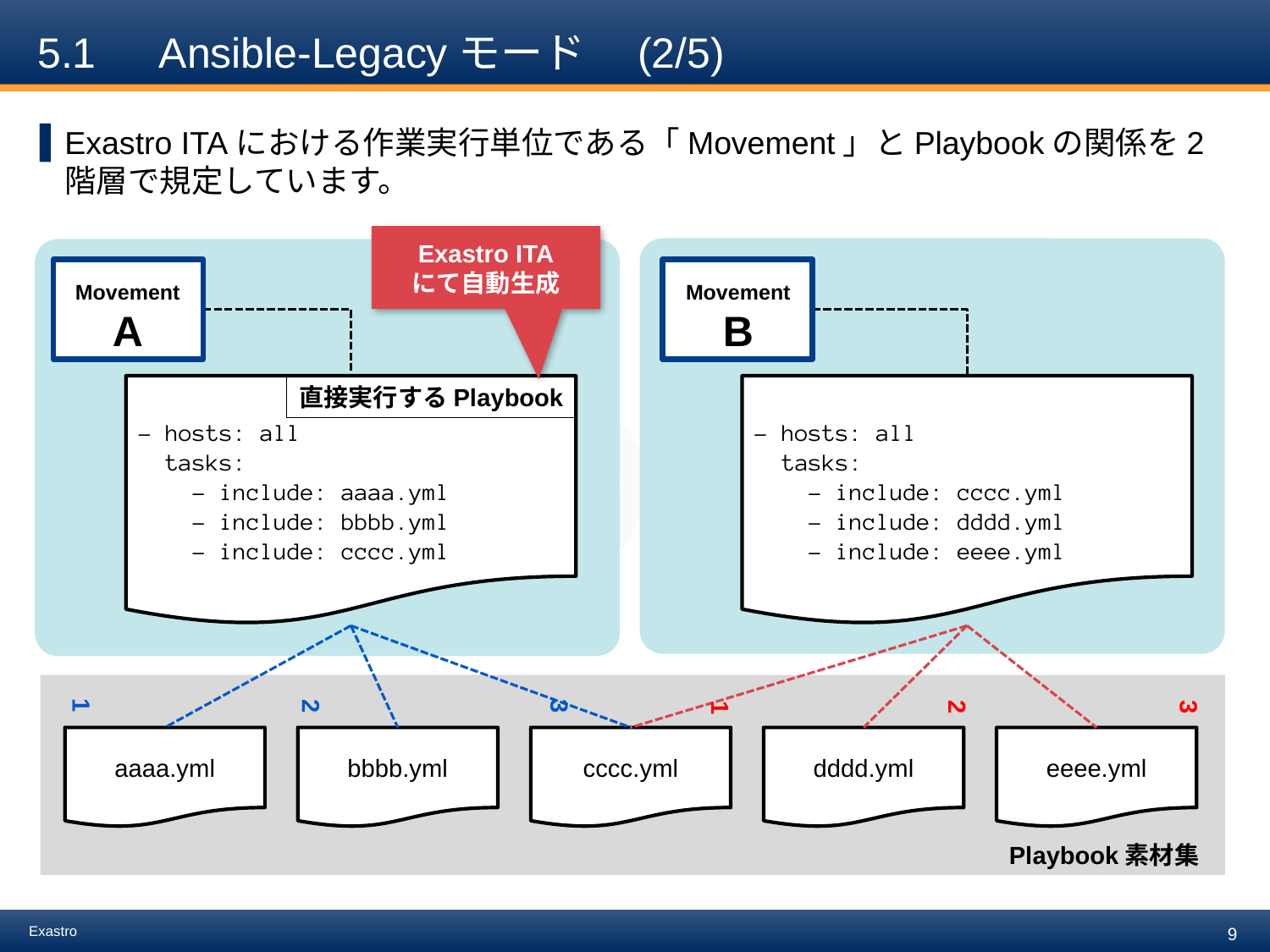

# 5.1　Ansible-Legacyモード　(2/5)
Exastro ITAにおける作業実行単位である「Movement」とPlaybookの関係を2階層で規定しています。
Exastro ITA
にて自動生成

Movement
A

Movement
B
直接実行するPlaybook

- hosts: all
  tasks:
    - include: aaaa.yml
    - include: bbbb.yml
    - include: cccc.yml

- hosts: all
  tasks:
    - include: cccc.yml
    - include: dddd.yml
    - include: eeee.yml

1
2
3
2
3
1
aaaa.yml
bbbb.yml
cccc.yml
dddd.yml
eeee.yml
Playbook素材集